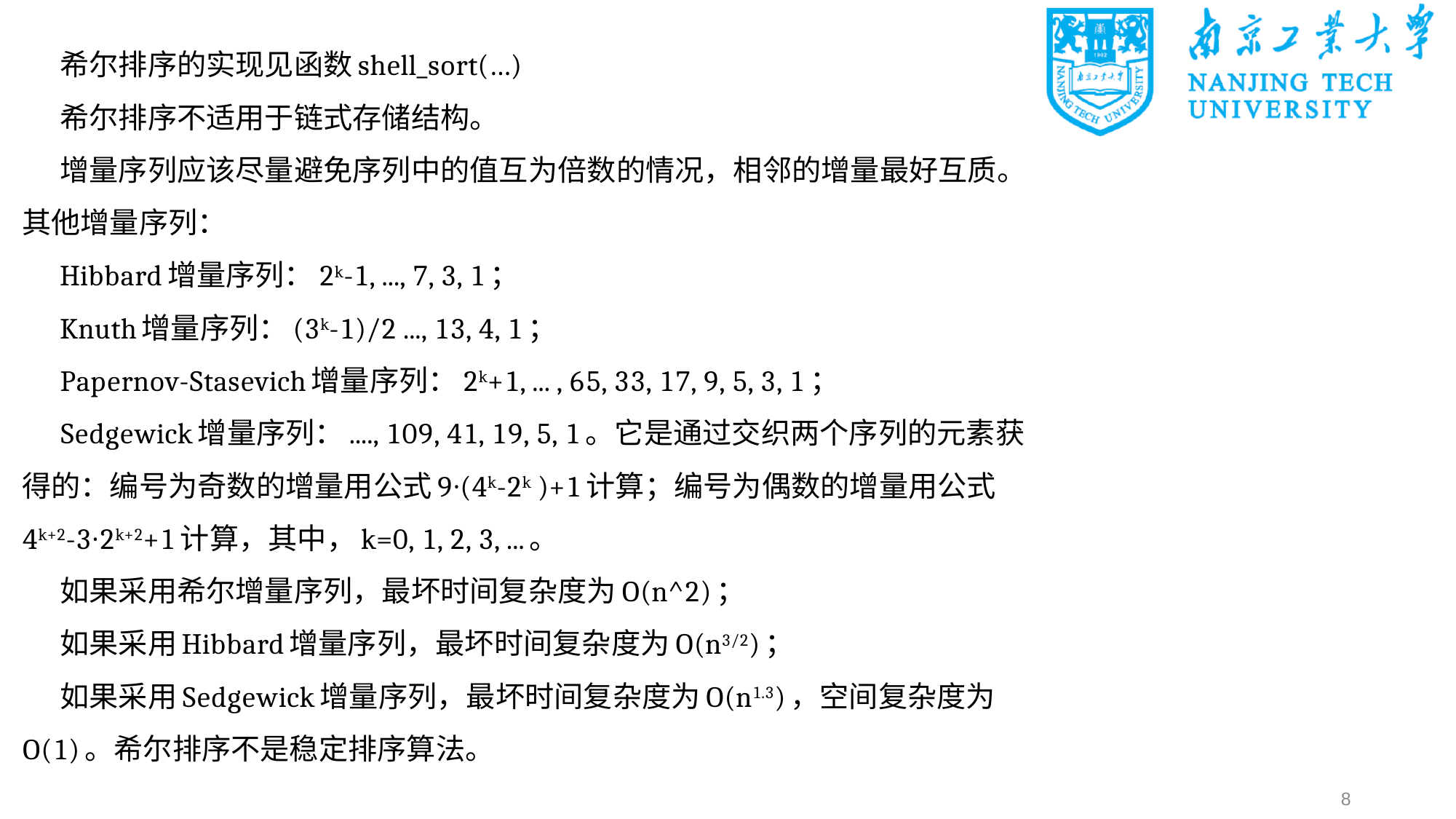

希尔排序的实现见函数shell_sort(…)
希尔排序不适用于链式存储结构。
增量序列应该尽量避免序列中的值互为倍数的情况，相邻的增量最好互质。其他增量序列：
Hibbard增量序列：2k-1, ..., 7, 3, 1；
Knuth增量序列：(3k-1)/2 ..., 13, 4, 1；
Papernov-Stasevich增量序列：2k+1, ... , 65, 33, 17, 9, 5, 3, 1；
Sedgewick增量序列：...., 109, 41, 19, 5, 1。它是通过交织两个序列的元素获得的：编号为奇数的增量用公式9∙(4k-2k )+1计算；编号为偶数的增量用公式4k+2-3∙2k+2+1计算，其中，k=0, 1, 2, 3, ...。
如果采用希尔增量序列，最坏时间复杂度为O(n^2)；
如果采用Hibbard增量序列，最坏时间复杂度为O(n3/2)；
如果采用Sedgewick增量序列，最坏时间复杂度为O(n1.3)，空间复杂度为O(1)。希尔排序不是稳定排序算法。
8